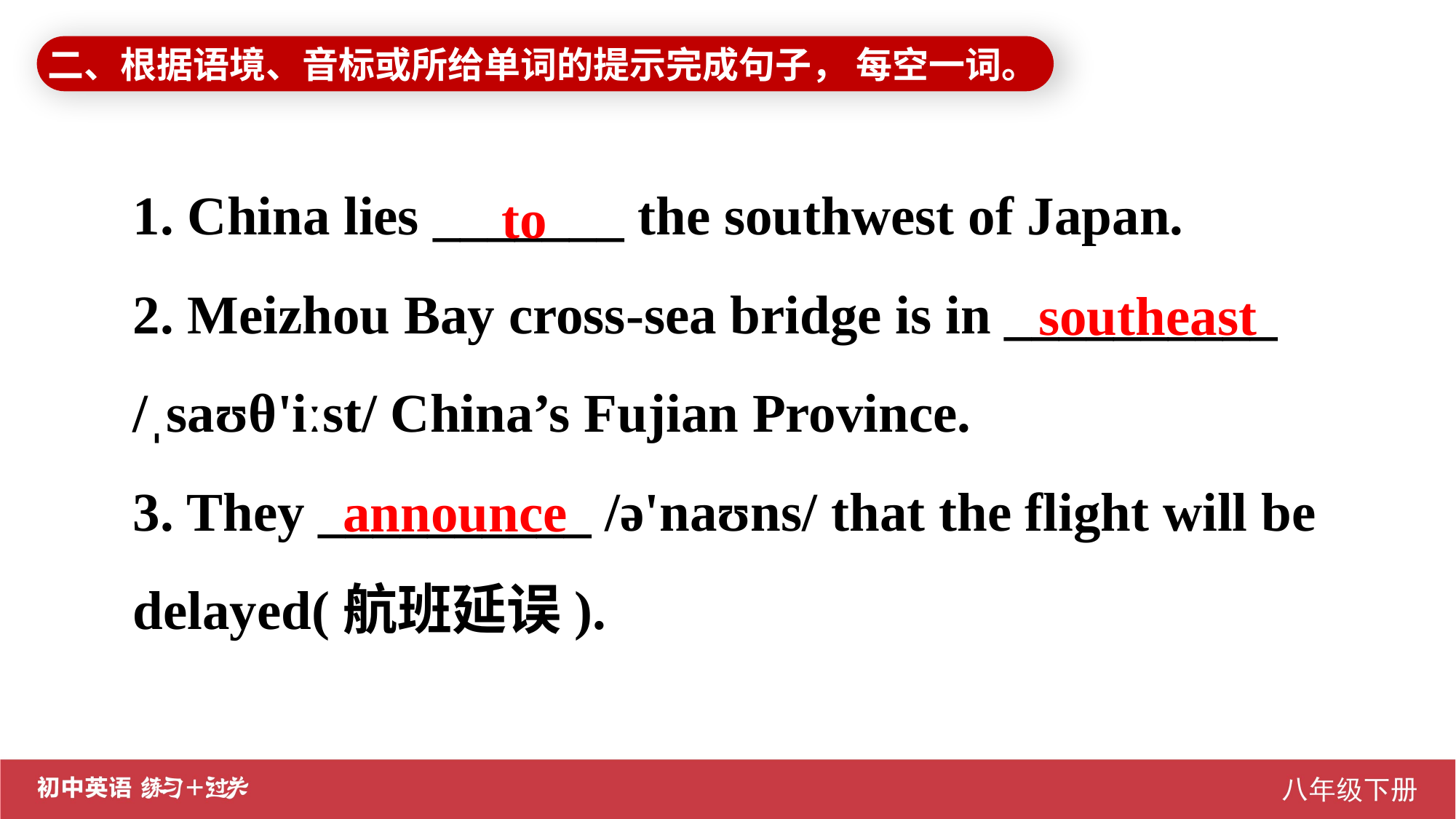

二、根据语境、音标或所给单词的提示完成句子， 每空一词。
1. China lies _______ the southwest of Japan.
2. Meizhou Bay cross-sea bridge is in __________ /ˌsaʊθ'iːst/ China’s Fujian Province.
3. They __________ /ə'naʊns/ that the flight will be delayed(航班延误).
 to
southeast
announce